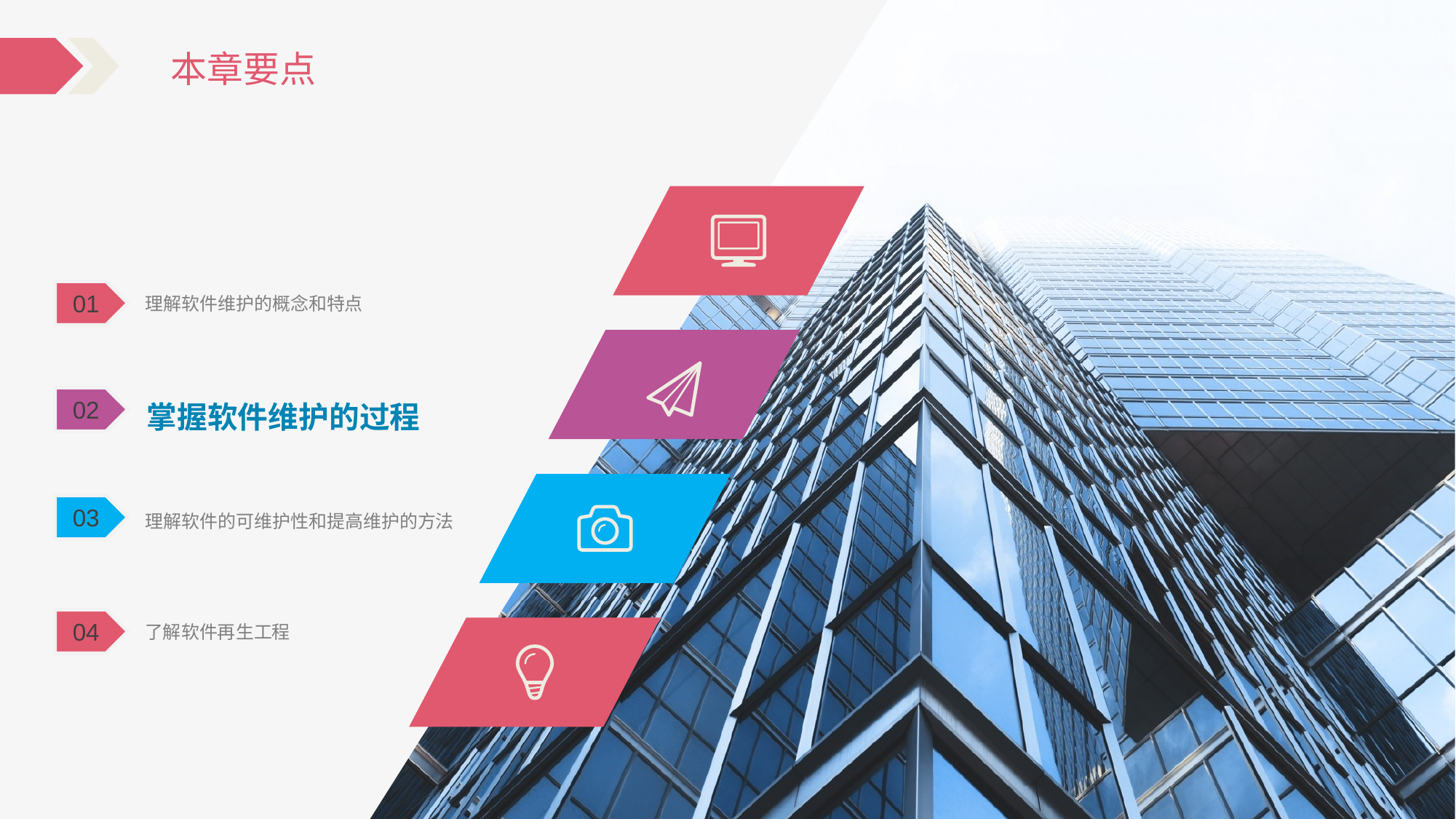

本章要点

理解软件维护的概念和特点
01

掌握软件维护的过程
02

理解软件的可维护性和提高维护的方法
03
了解软件再生工程
04